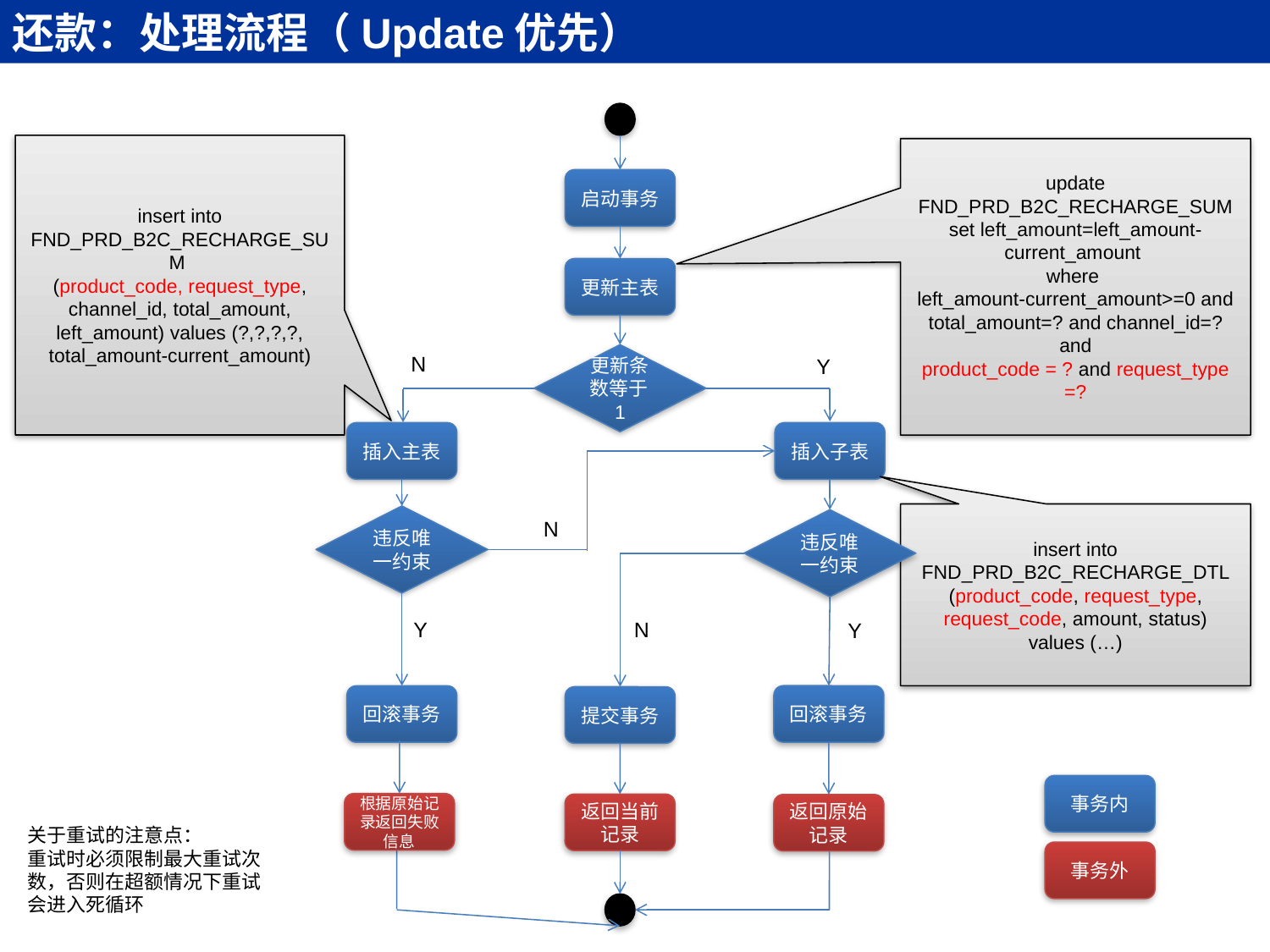

还款：处理流程（Update优先）

insert into FND_PRD_B2C_RECHARGE_SUM
(product_code, request_type, channel_id, total_amount, left_amount) values (?,?,?,?, total_amount-current_amount)
update FND_PRD_B2C_RECHARGE_SUM set left_amount=left_amount-current_amount
where
left_amount-current_amount>=0 and total_amount=? and channel_id=? and
product_code = ? and request_type =?
启动事务
更新主表
N
更新条数等于1
Y
插入主表
插入子表
insert into FND_PRD_B2C_RECHARGE_DTL (product_code, request_type, request_code, amount, status) values (…)
违反唯一约束
N
违反唯一约束
N
Y
Y
回滚事务
回滚事务
提交事务
事务内
根据原始记录返回失败信息
返回当前记录
返回原始记录
关于重试的注意点：
重试时必须限制最大重试次数，否则在超额情况下重试会进入死循环
事务外